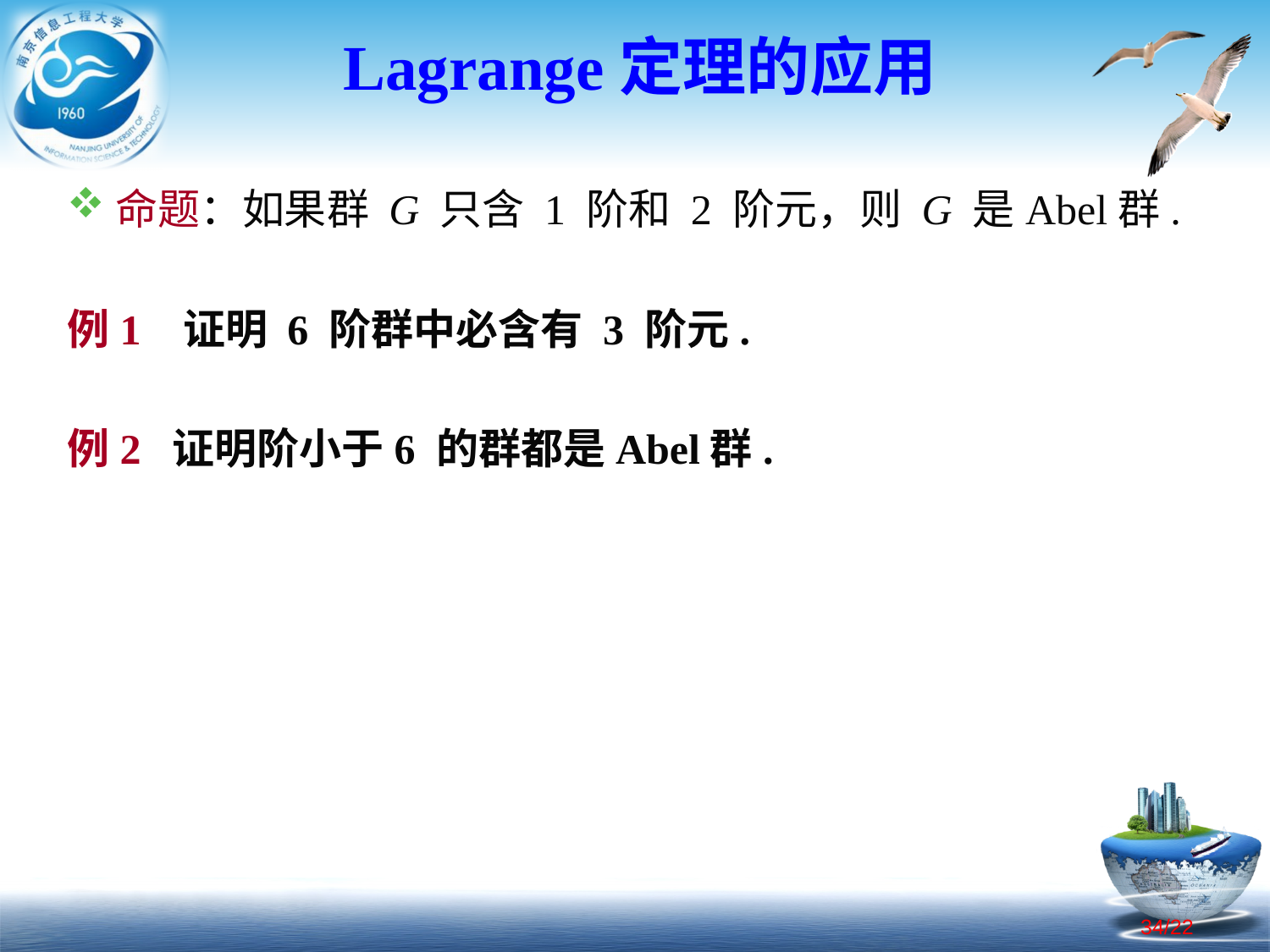

# Lagrange定理的应用
命题：如果群 G 只含 1 阶和 2 阶元，则 G 是Abel群.
例1   证明 6 阶群中必含有 3 阶元.
例2  证明阶小于6 的群都是Abel群.
34/22